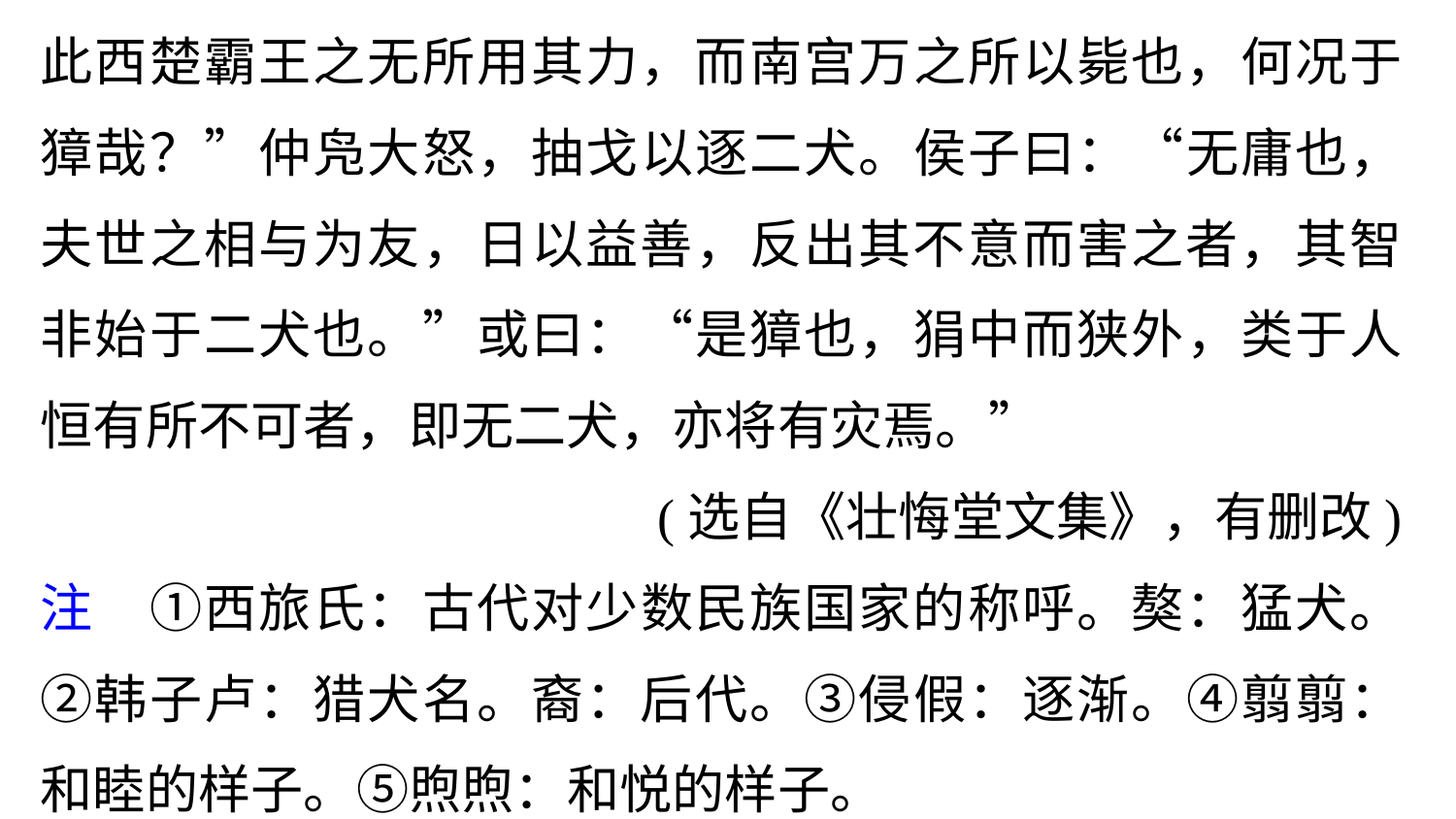

此西楚霸王之无所用其力，而南宫万之所以毙也，何况于獐哉？”仲凫大怒，抽戈以逐二犬。侯子曰：“无庸也，夫世之相与为友，日以益善，反出其不意而害之者，其智非始于二犬也。”或曰：“是獐也，狷中而狭外，类于人恒有所不可者，即无二犬，亦将有灾焉。”
(选自《壮悔堂文集》，有删改)
注　①西旅氏：古代对少数民族国家的称呼。獒：猛犬。②韩子卢：猎犬名。裔：后代。③侵假：逐渐。④翦翦：和睦的样子。⑤煦煦：和悦的样子。